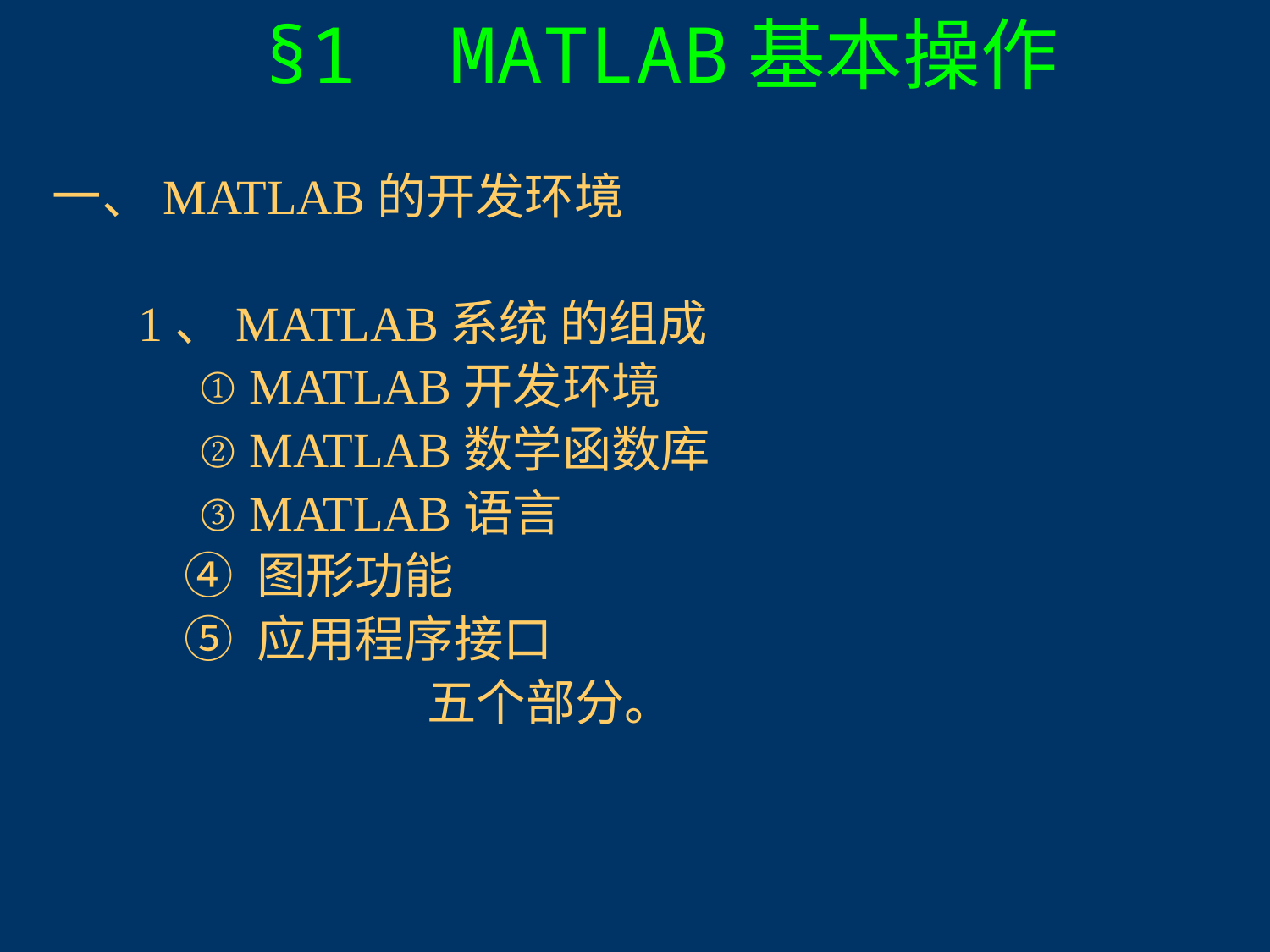

§1  MATLAB基本操作
一、MATLAB的开发环境

       1、MATLAB系统 的组成
            ① MATLAB开发环境
            ② MATLAB数学函数库
            ③ MATLAB语言
            ④ 图形功能
            ⑤ 应用程序接口
                                 五个部分。